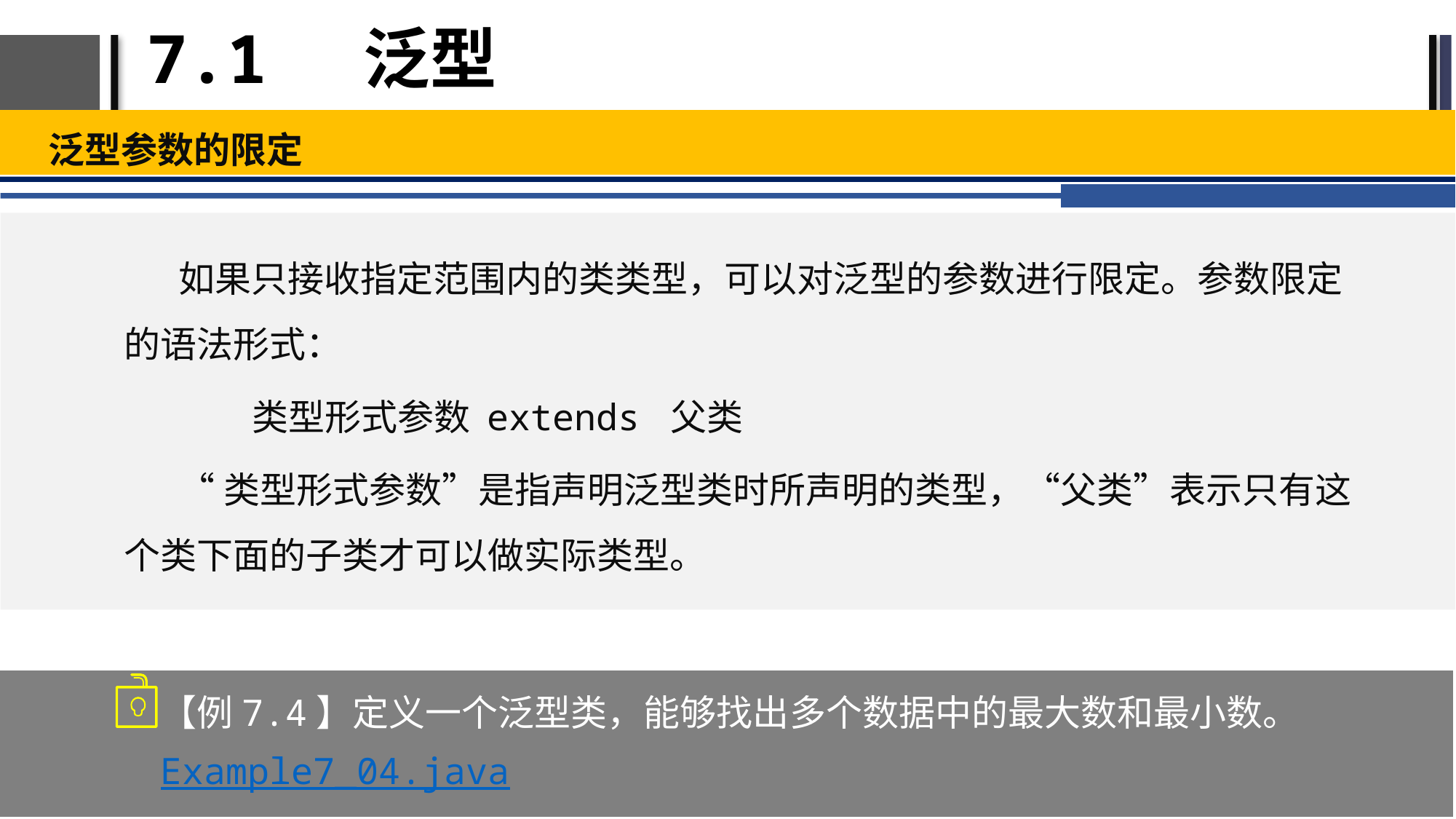

# 7.1  泛型

泛型参数的限定

如果只接收指定范围内的类类型，可以对泛型的参数进行限定。参数限定的语法形式：
类型形式参数 extends 父类
“类型形式参数”是指声明泛型类时所声明的类型，“父类”表示只有这个类下面的子类才可以做实际类型。
【例7.4】定义一个泛型类，能够找出多个数据中的最大数和最小数。
Example7_04.java